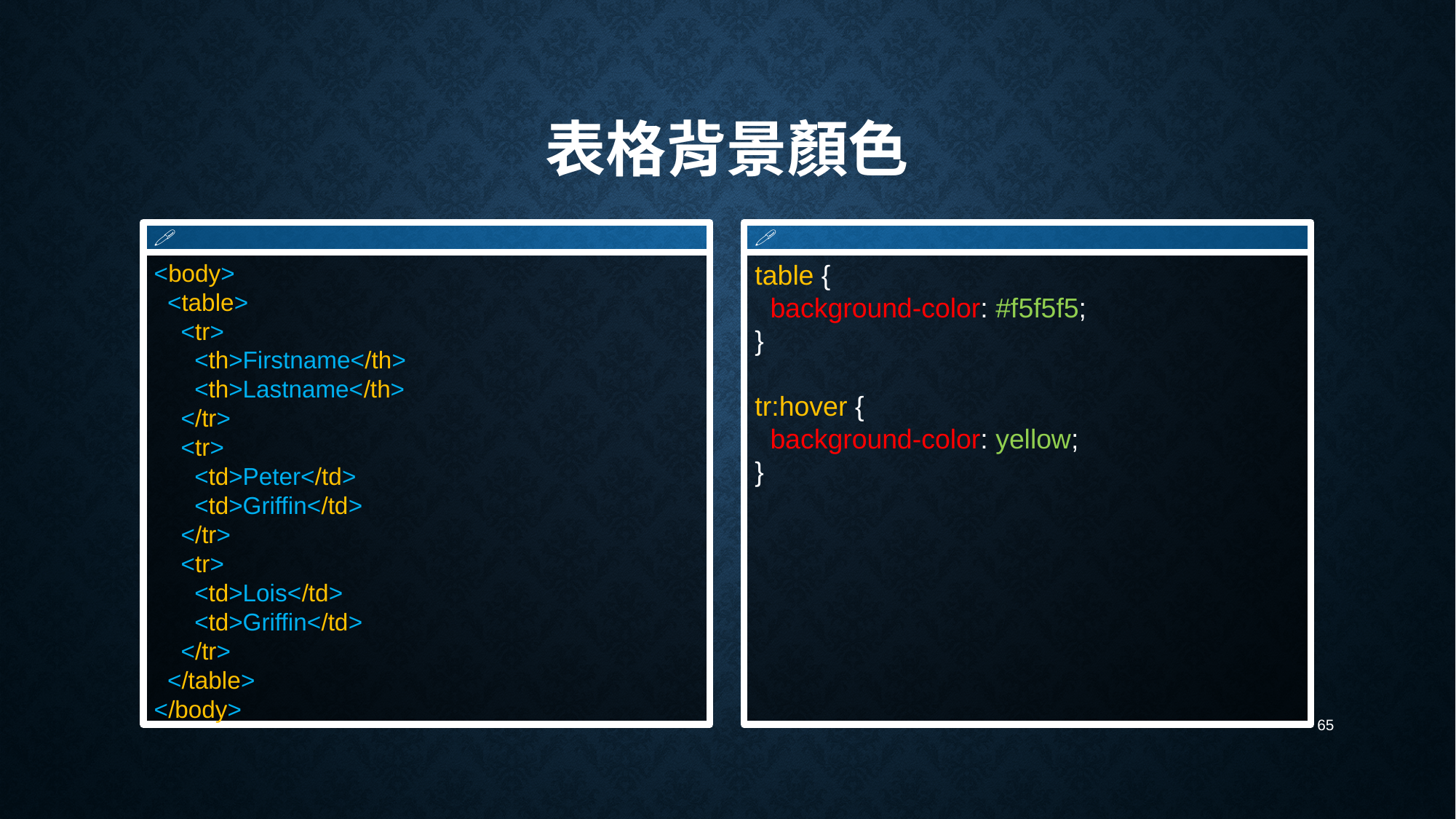

# 表格背景顏色
🖊
<body>
  <table>
    <tr>
      <th>Firstname</th>
      <th>Lastname</th>
    </tr>
    <tr>
      <td>Peter</td>
      <td>Griffin</td>
    </tr>
    <tr>
      <td>Lois</td>
      <td>Griffin</td>
    </tr>
  </table>
</body>
🖊
table {
  background-color: #f5f5f5;
}

tr:hover {
  background-color: yellow;
}

65